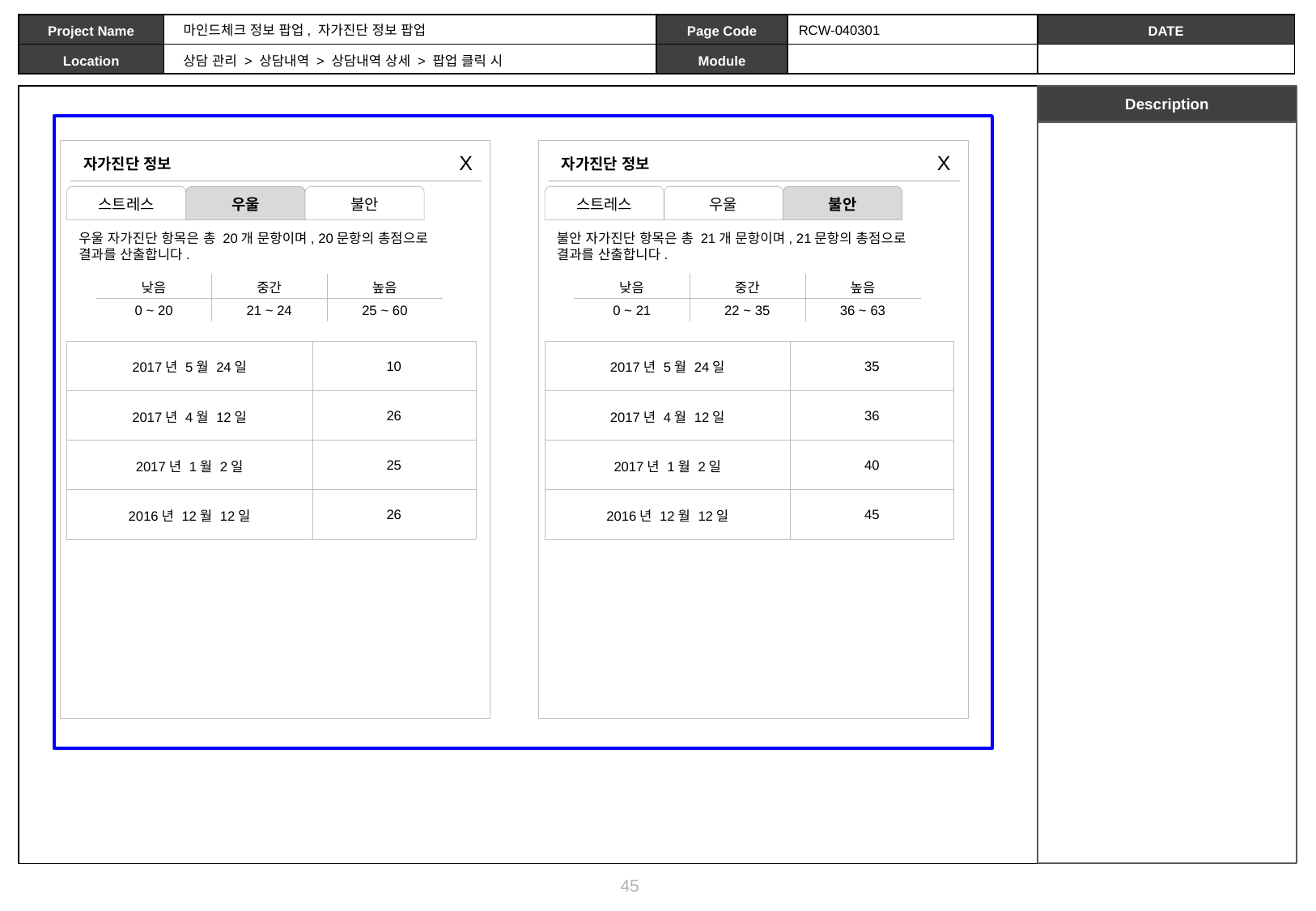

마인드체크 정보 팝업, 자가진단 정보 팝업
RCW-040301
상담 관리 > 상담내역 > 상담내역 상세 > 팝업 클릭 시

X
X
자가진단 정보
자가진단 정보
스트레스
우울
불안
스트레스
우울
불안
우울 자가진단 항목은 총 20개 문항이며, 20문항의 총점으로 결과를 산출합니다.
불안 자가진단 항목은 총 21개 문항이며, 21문항의 총점으로 결과를 산출합니다.
| 낮음 | 중간 | 높음 |
| --- | --- | --- |
| 0 ~ 20 | 21 ~ 24 | 25 ~ 60 |
| 낮음 | 중간 | 높음 |
| --- | --- | --- |
| 0 ~ 21 | 22 ~ 35 | 36 ~ 63 |
| 2017년 5월 24일 | 10 |
| --- | --- |
| 2017년 4월 12일 | 26 |
| 2017년 1월 2일 | 25 |
| 2016년 12월 12일 | 26 |
| 2017년 5월 24일 | 35 |
| --- | --- |
| 2017년 4월 12일 | 36 |
| 2017년 1월 2일 | 40 |
| 2016년 12월 12일 | 45 |
45